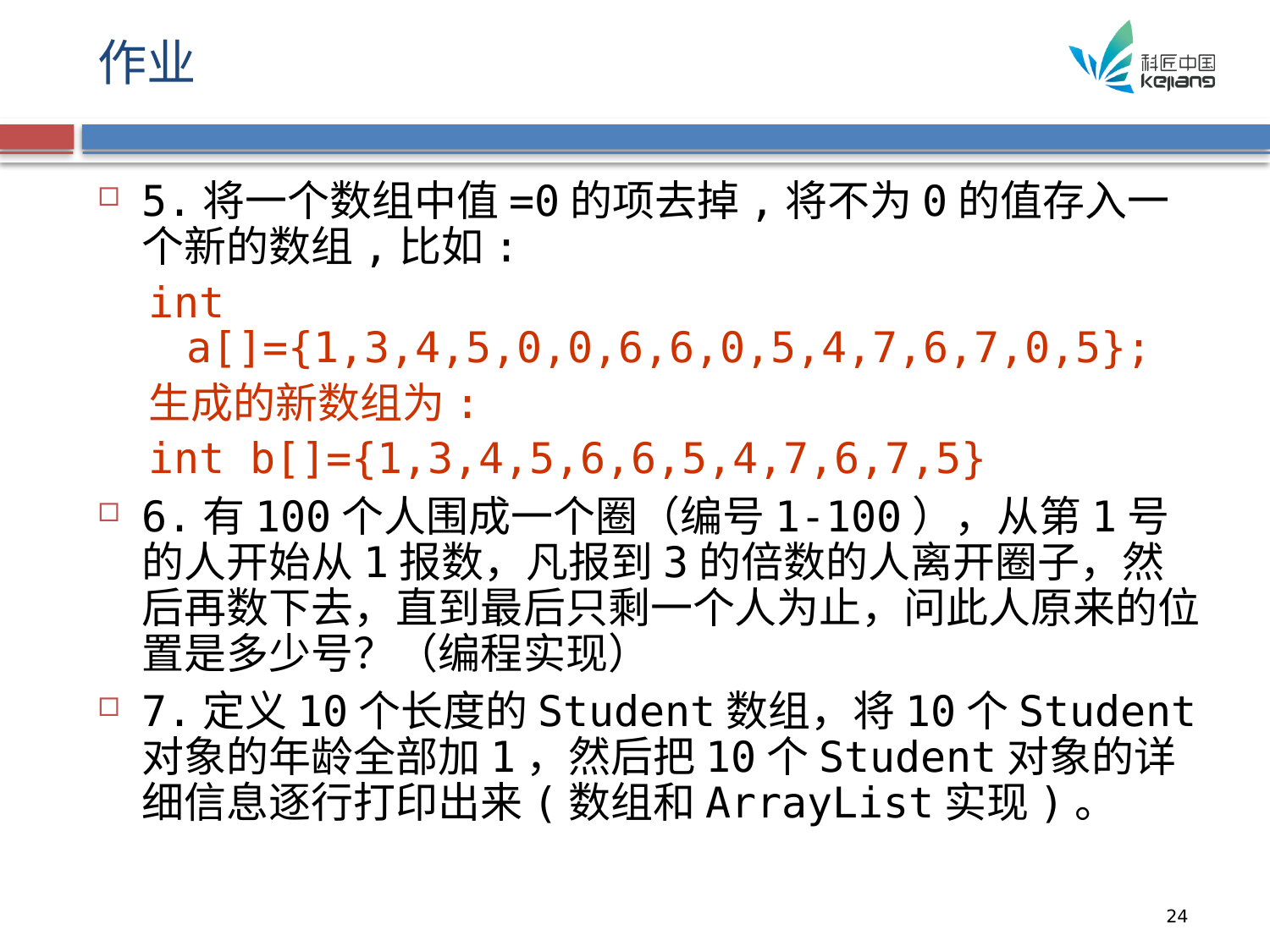

# 作业
5.将一个数组中值=0的项去掉,将不为0的值存入一个新的数组,比如:
int a[]={1,3,4,5,0,0,6,6,0,5,4,7,6,7,0,5};
生成的新数组为:
int b[]={1,3,4,5,6,6,5,4,7,6,7,5}
6.有100个人围成一个圈（编号1-100），从第1号的人开始从1报数，凡报到3的倍数的人离开圈子，然后再数下去，直到最后只剩一个人为止，问此人原来的位置是多少号？（编程实现）
7.定义10个长度的Student数组，将10个Student对象的年龄全部加1，然后把10个Student对象的详细信息逐行打印出来(数组和ArrayList实现)。
24